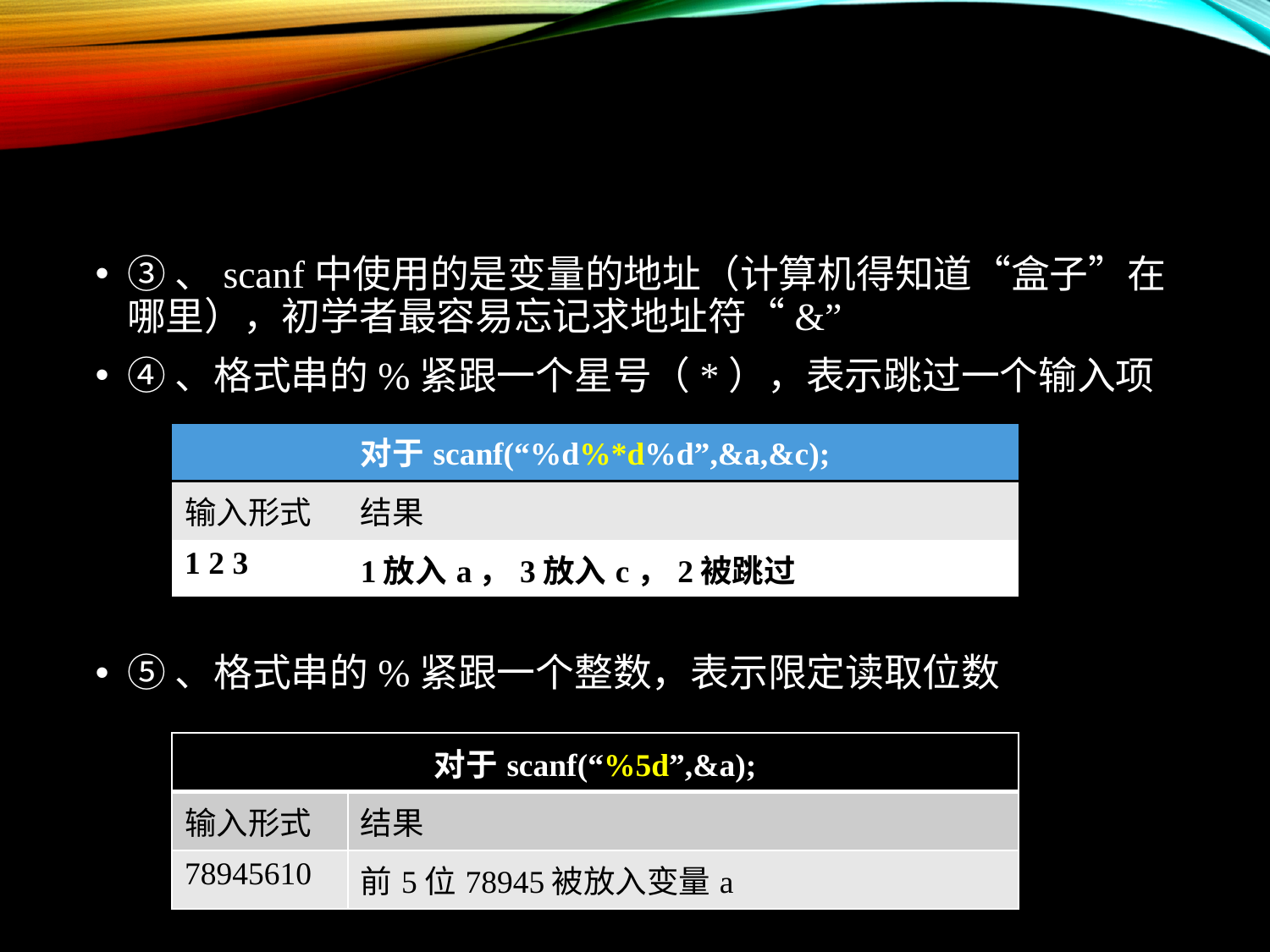

③、scanf中使用的是变量的地址（计算机得知道“盒子”在哪里），初学者最容易忘记求地址符“&”
④、格式串的%紧跟一个星号（*），表示跳过一个输入项

⑤、格式串的%紧跟一个整数，表示限定读取位数

| 对于scanf(“%d%\*d%d”,&a,&c); |  |
| --- | --- |
| 输入形式 | 结果 |
| 1 2 3 | 1放入a，3放入c，2被跳过 |
| 对于scanf(“%5d”,&a); |  |
| --- | --- |
| 输入形式 | 结果 |
| 78945610 | 前5位78945被放入变量a |